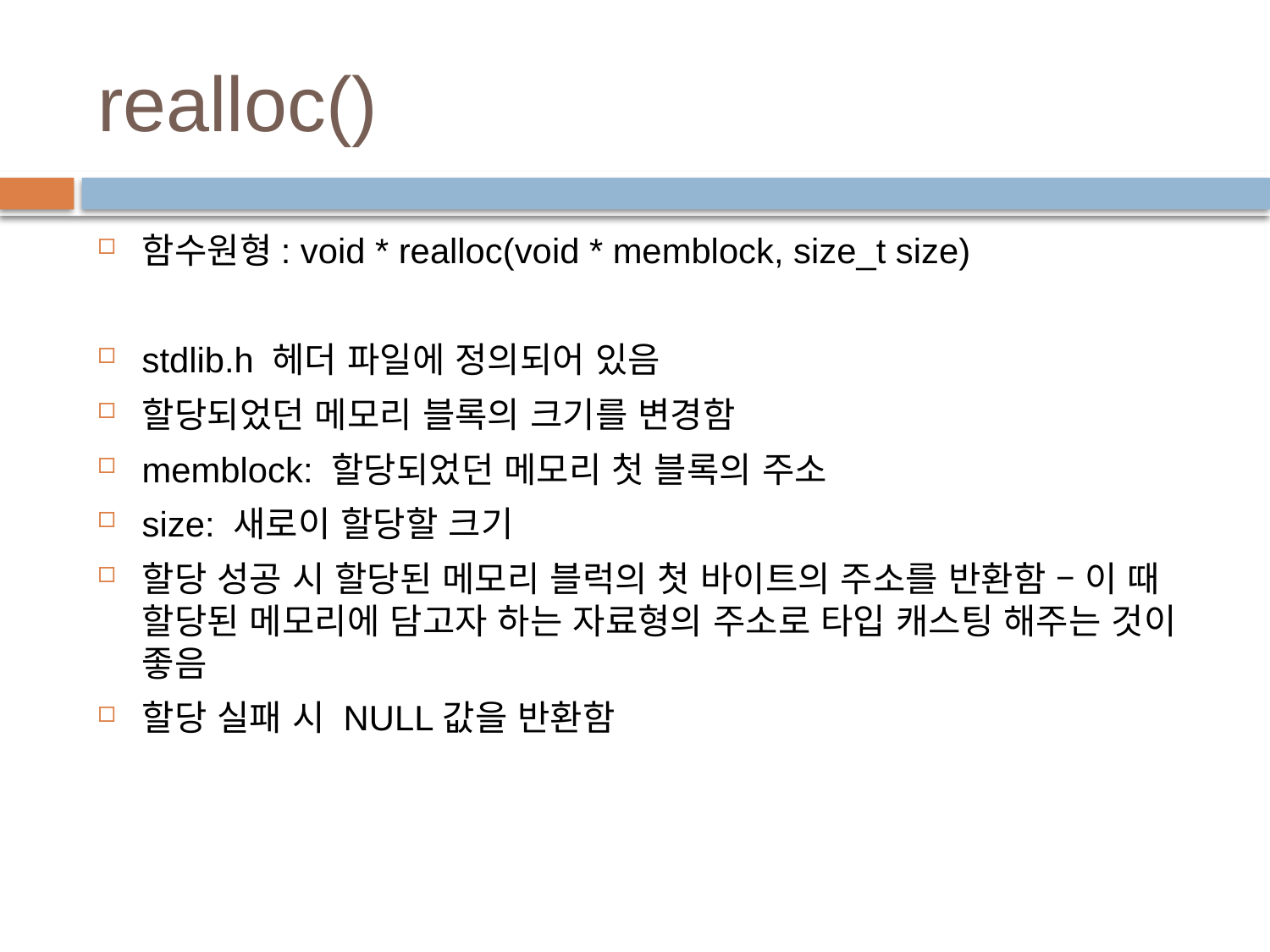

# realloc()
함수원형: void * realloc(void * memblock, size_t size)

stdlib.h 헤더 파일에 정의되어 있음
할당되었던 메모리 블록의 크기를 변경함
memblock: 할당되었던 메모리 첫 블록의 주소
size: 새로이 할당할 크기
할당 성공 시 할당된 메모리 블럭의 첫 바이트의 주소를 반환함 – 이 때 할당된 메모리에 담고자 하는 자료형의 주소로 타입 캐스팅 해주는 것이 좋음
할당 실패 시 NULL값을 반환함